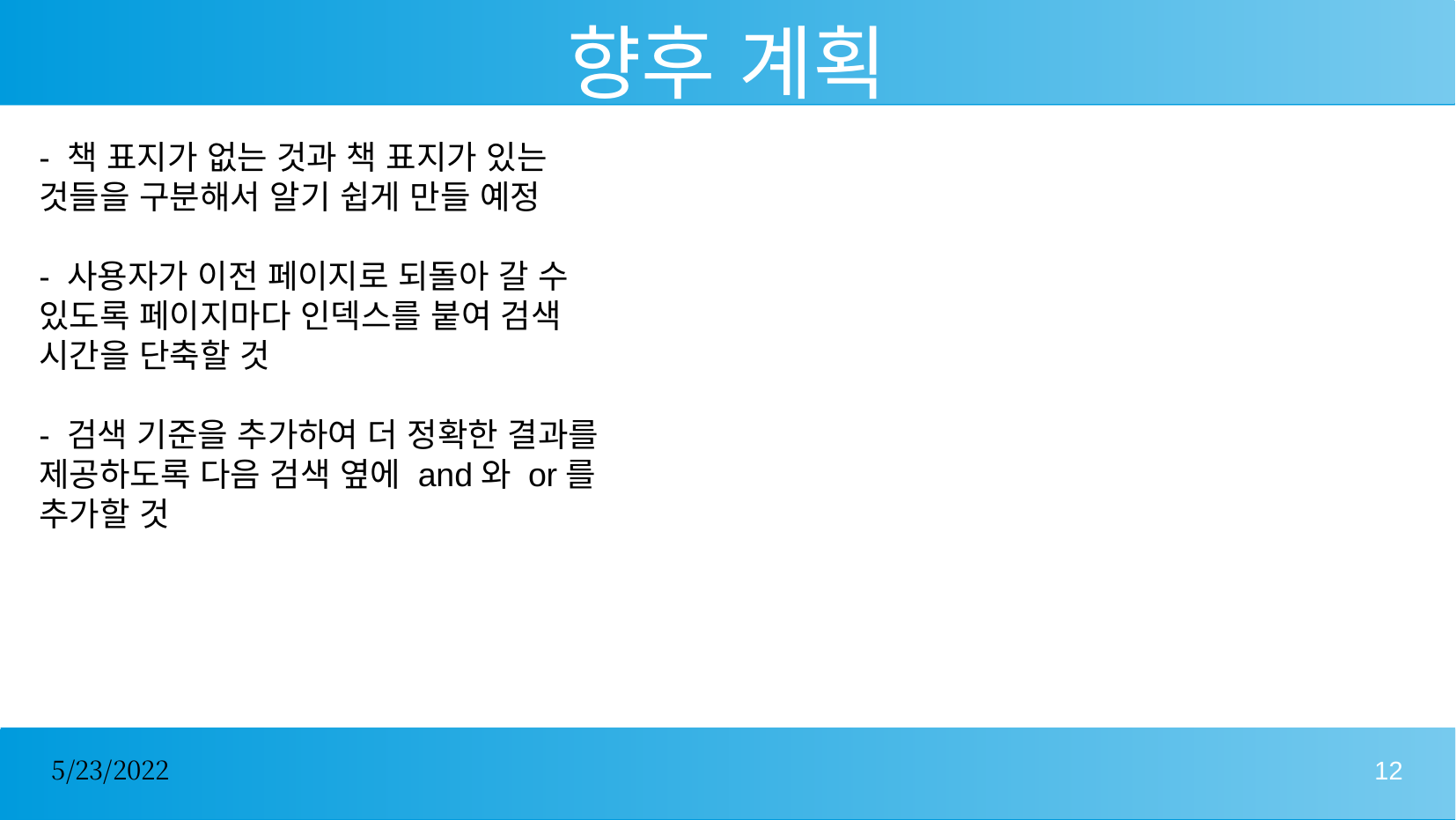

# 향후 계획
- 책 표지가 없는 것과 책 표지가 있는 것들을 구분해서 알기 쉽게 만들 예정

- 사용자가 이전 페이지로 되돌아 갈 수 있도록 페이지마다 인덱스를 붙여 검색 시간을 단축할 것

- 검색 기준을 추가하여 더 정확한 결과를 제공하도록 다음 검색 옆에 and와 or를 추가할 것
5/23/2022
12